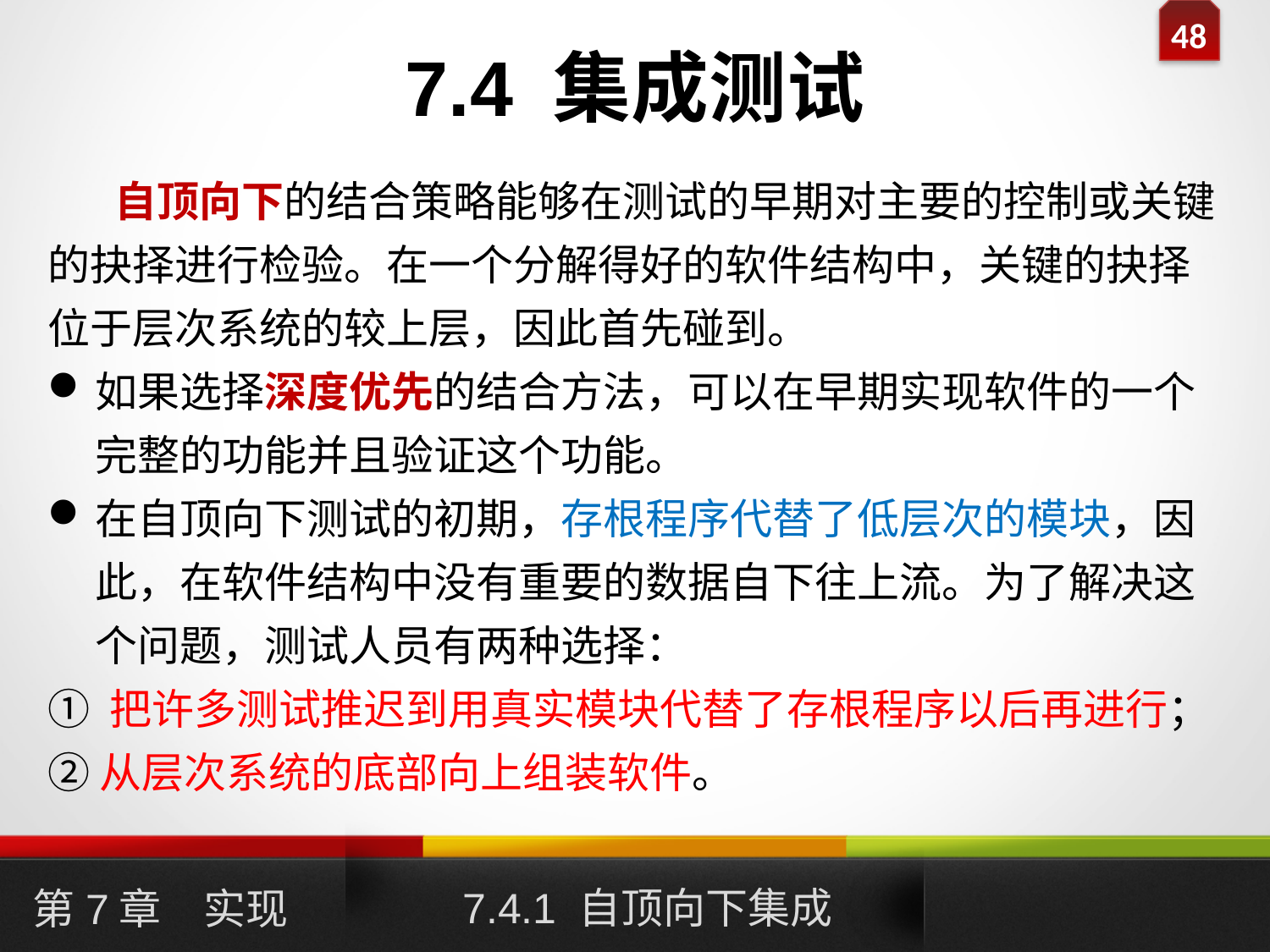

# 7.4 集成测试
      自顶向下的结合策略能够在测试的早期对主要的控制或关键的抉择进行检验。在一个分解得好的软件结构中，关键的抉择位于层次系统的较上层，因此首先碰到。
如果选择深度优先的结合方法，可以在早期实现软件的一个完整的功能并且验证这个功能。
在自顶向下测试的初期，存根程序代替了低层次的模块，因此，在软件结构中没有重要的数据自下往上流。为了解决这个问题，测试人员有两种选择：
① 把许多测试推迟到用真实模块代替了存根程序以后再进行；② 从层次系统的底部向上组装软件。
7.4.1 自顶向下集成
第7章　实现